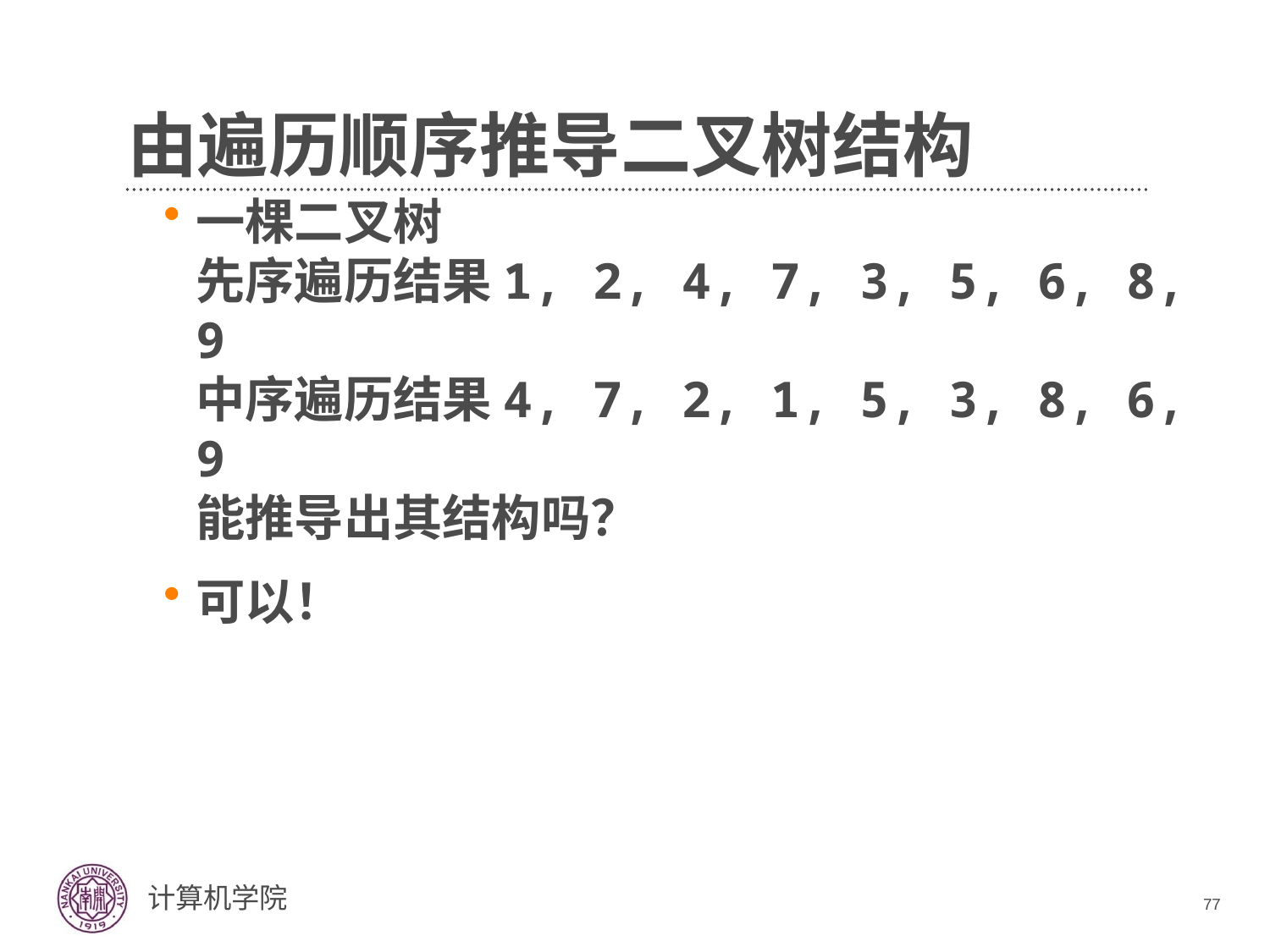

# 由遍历顺序推导二叉树结构
一棵二叉树
先序遍历结果1, 2, 4, 7, 3, 5, 6, 8, 9
中序遍历结果4, 7, 2, 1, 5, 3, 8, 6, 9
能推导出其结构吗？
可以！
77